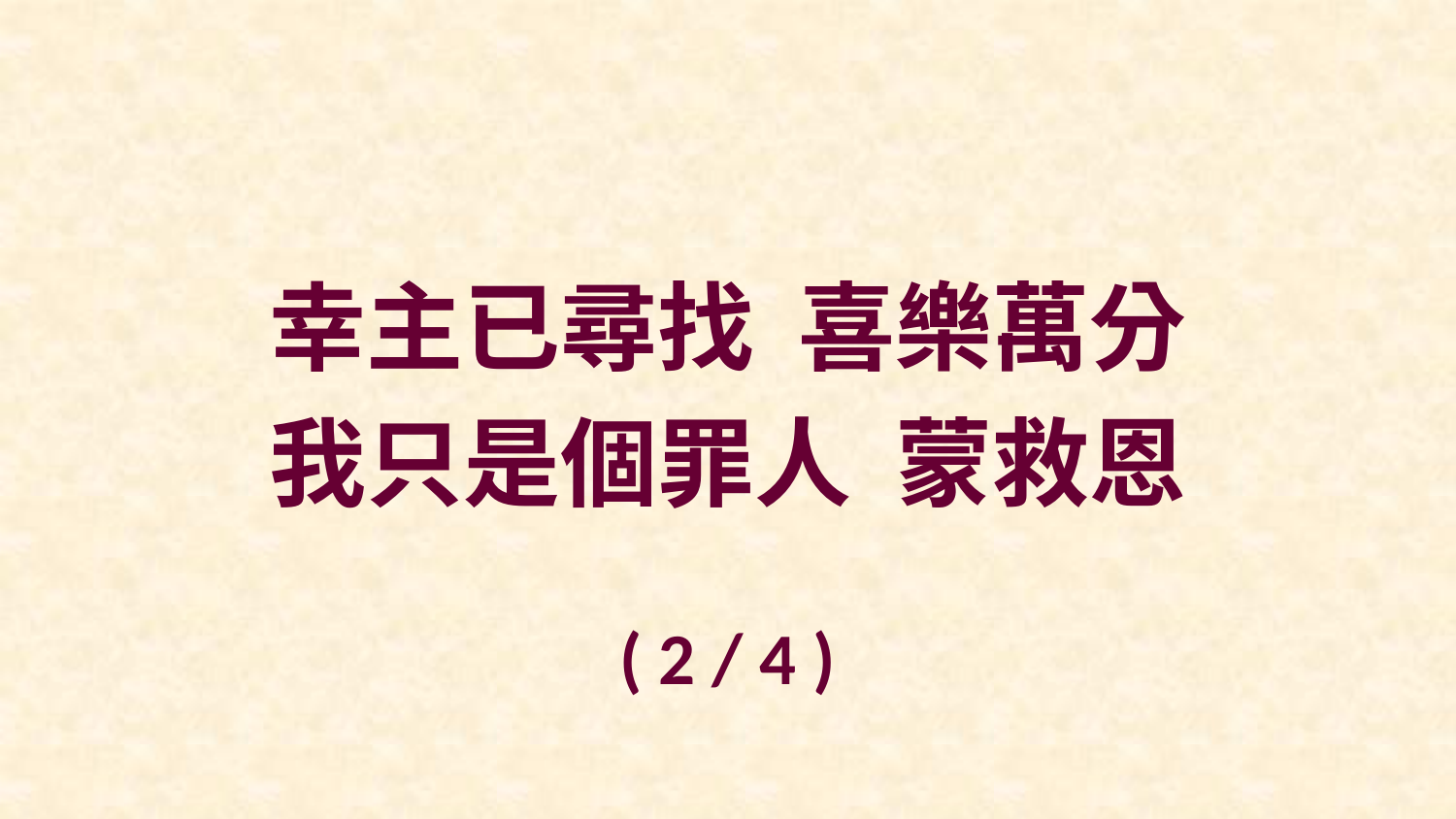

幸主已尋找  喜樂萬分
我只是個罪人  蒙救恩
( 2 / 4 )